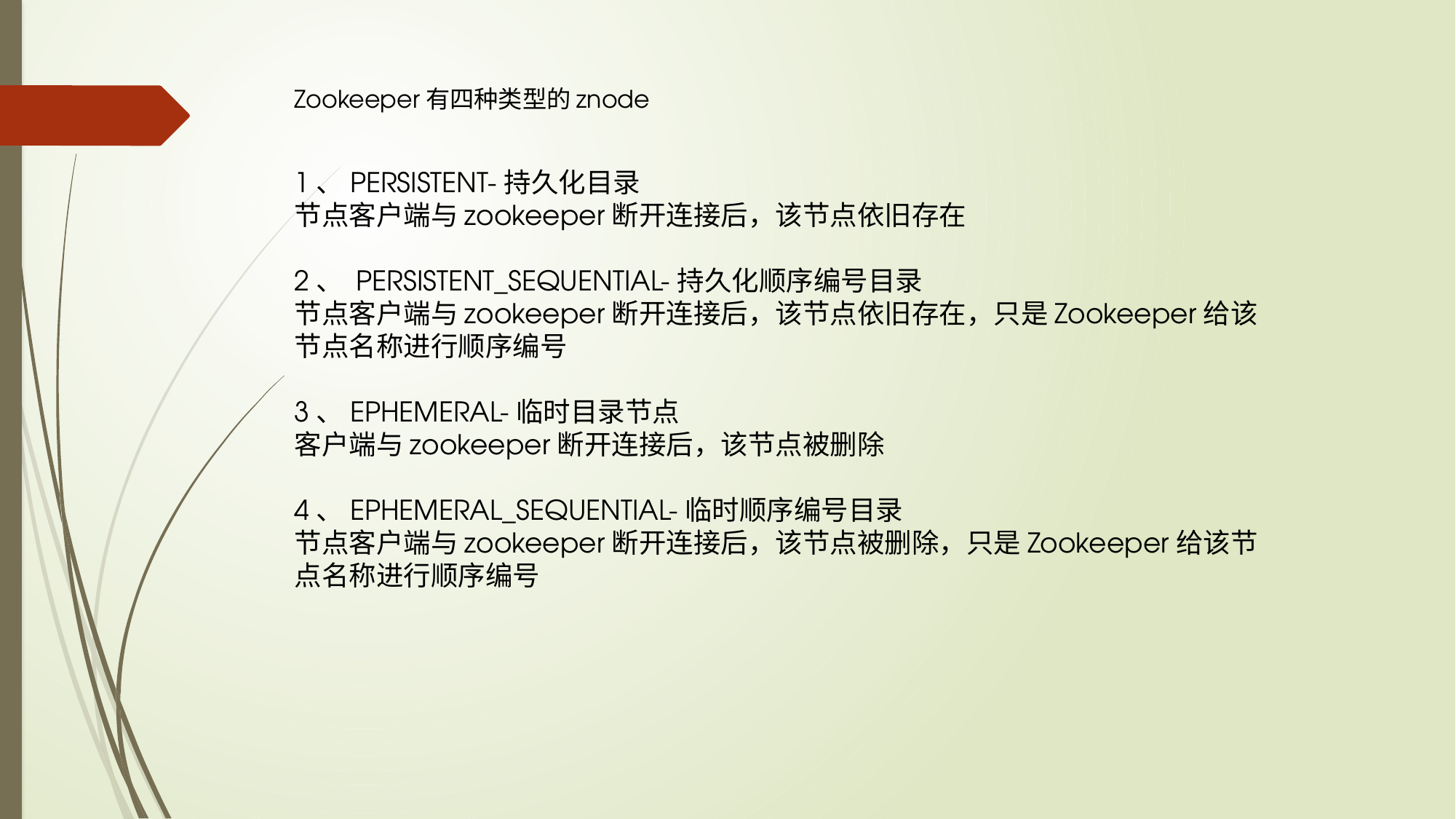

Zookeeper有四种类型的znode
1、PERSISTENT-持久化目录
节点客户端与zookeeper断开连接后，该节点依旧存在

2、 PERSISTENT_SEQUENTIAL-持久化顺序编号目录
节点客户端与zookeeper断开连接后，该节点依旧存在，只是Zookeeper给该节点名称进行顺序编号

3、EPHEMERAL-临时目录节点
客户端与zookeeper断开连接后，该节点被删除

4、EPHEMERAL_SEQUENTIAL-临时顺序编号目录
节点客户端与zookeeper断开连接后，该节点被删除，只是Zookeeper给该节点名称进行顺序编号